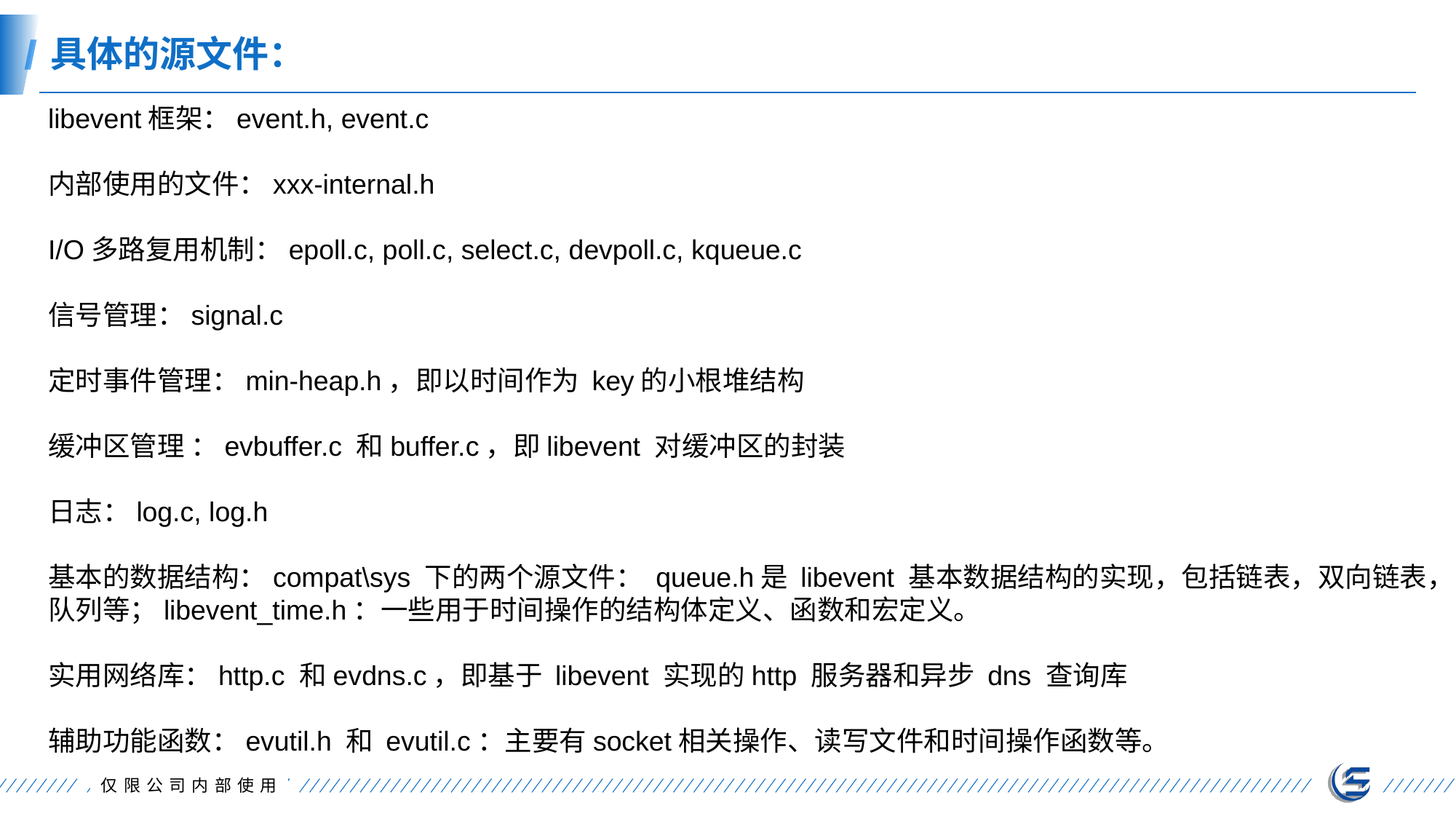

具体的源文件：
libevent框架：event.h, event.c

内部使用的文件：xxx-internal.h

I/O多路复用机制：epoll.c, poll.c, select.c, devpoll.c, kqueue.c

信号管理：signal.c

定时事件管理：min-heap.h，即以时间作为 key的小根堆结构

缓冲区管理 ：evbuffer.c 和buffer.c，即libevent 对缓冲区的封装

日志：log.c, log.h

基本的数据结构：compat\sys 下的两个源文件： queue.h是 libevent 基本数据结构的实现，包括链表，双向链表，队列等；libevent_time.h：一些用于时间操作的结构体定义、函数和宏定义。

实用网络库：http.c 和evdns.c，即基于 libevent 实现的http 服务器和异步 dns 查询库

辅助功能函数：evutil.h 和 evutil.c：主要有socket相关操作、读写文件和时间操作函数等。